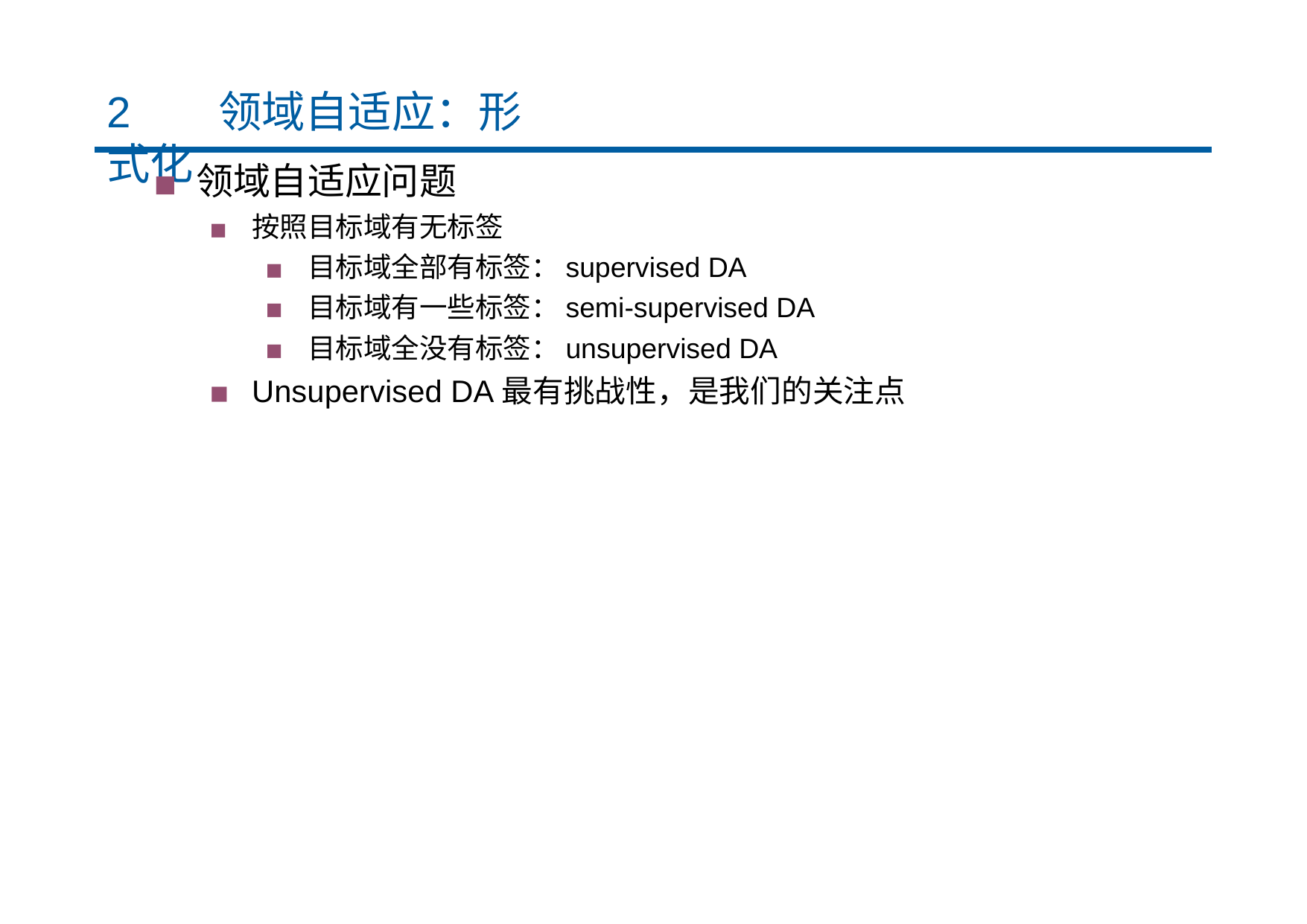

# 2	领域自适应：形式化
领域自适应问题
按照目标域有无标签
目标域全部有标签：supervised DA
目标域有一些标签：semi-supervised DA
目标域全没有标签：unsupervised DA
Unsupervised DA最有挑战性，是我们的关注点